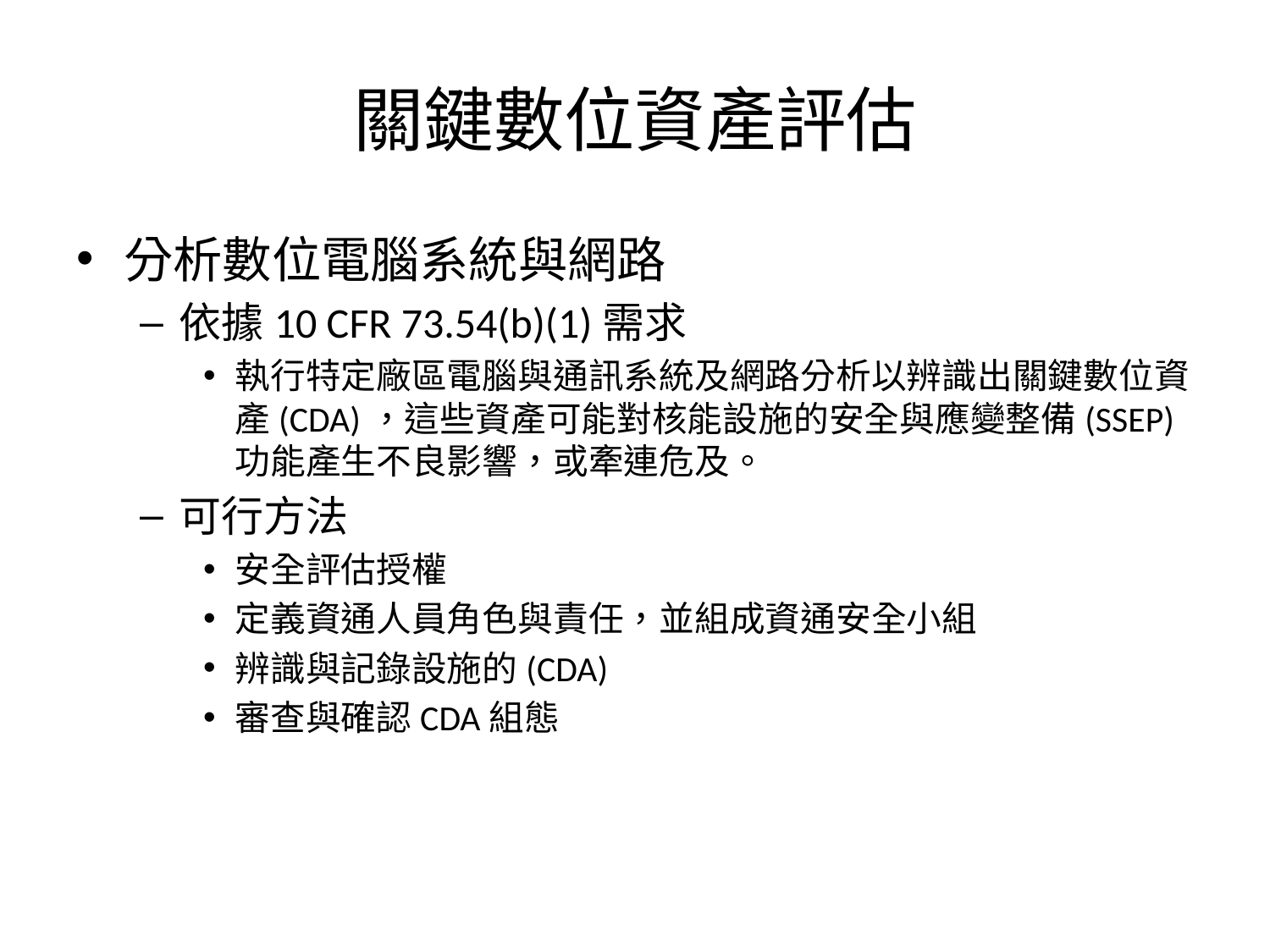

# 關鍵數位資產評估
分析數位電腦系統與網路
依據10 CFR 73.54(b)(1)需求
執行特定廠區電腦與通訊系統及網路分析以辨識出關鍵數位資產(CDA)，這些資產可能對核能設施的安全與應變整備(SSEP)功能產生不良影響，或牽連危及。
可行方法
安全評估授權
定義資通人員角色與責任，並組成資通安全小組
辨識與記錄設施的(CDA)
審查與確認CDA組態